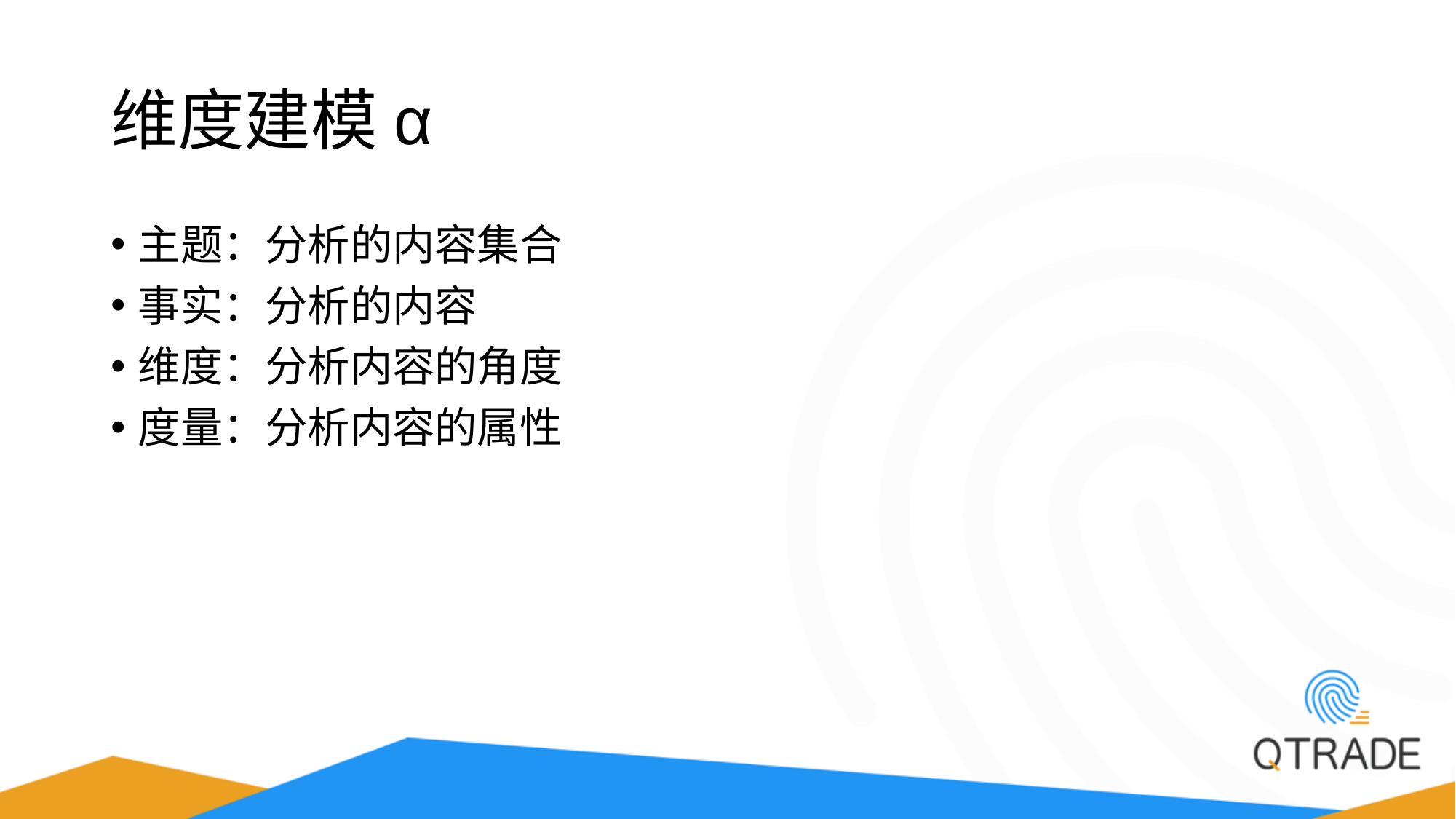

# 维度建模α
主题：分析的内容集合
事实：分析的内容
维度：分析内容的角度
度量：分析内容的属性